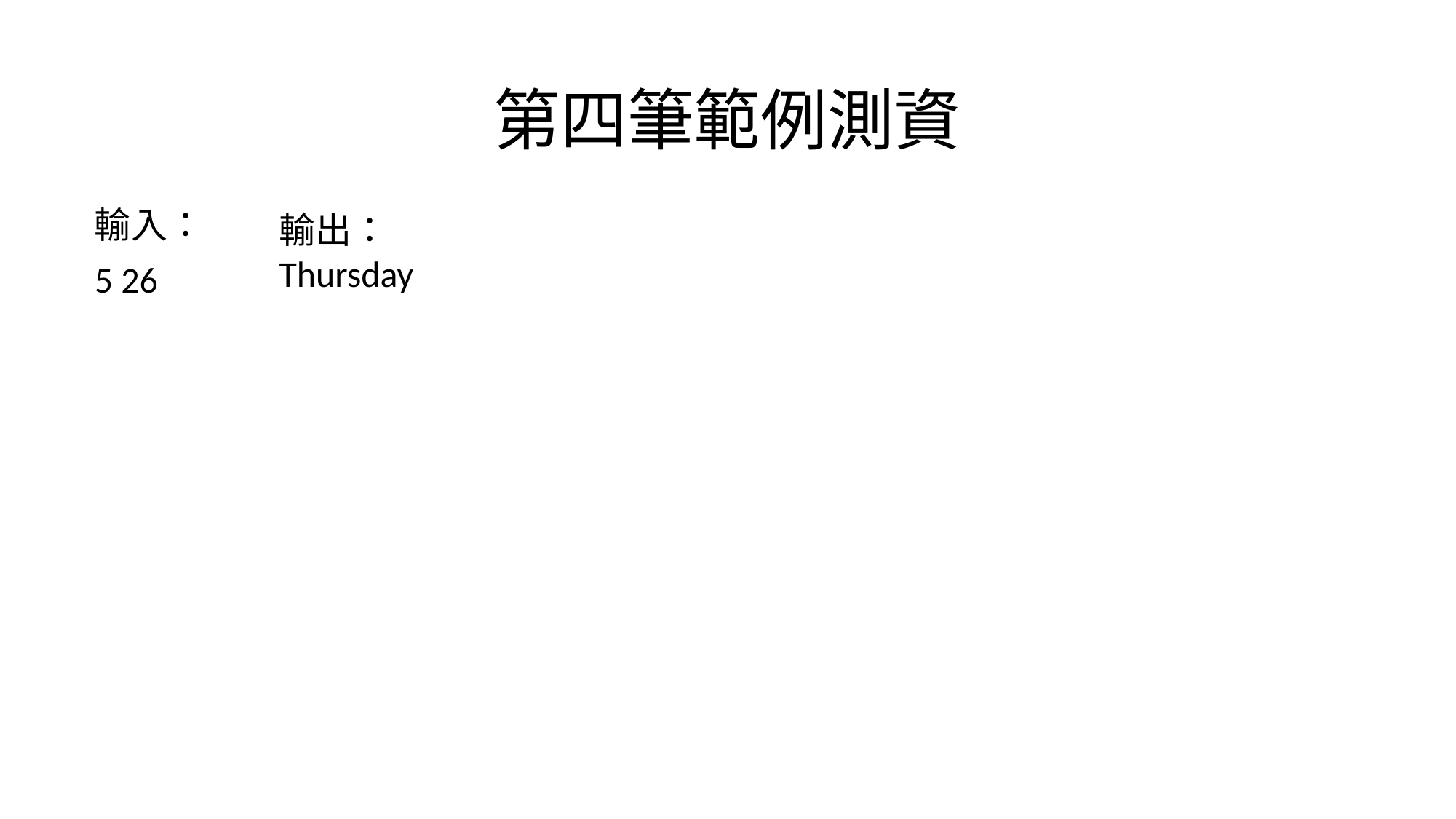

# 第四筆範例測資
輸入：
5 26
輸出：
Thursday